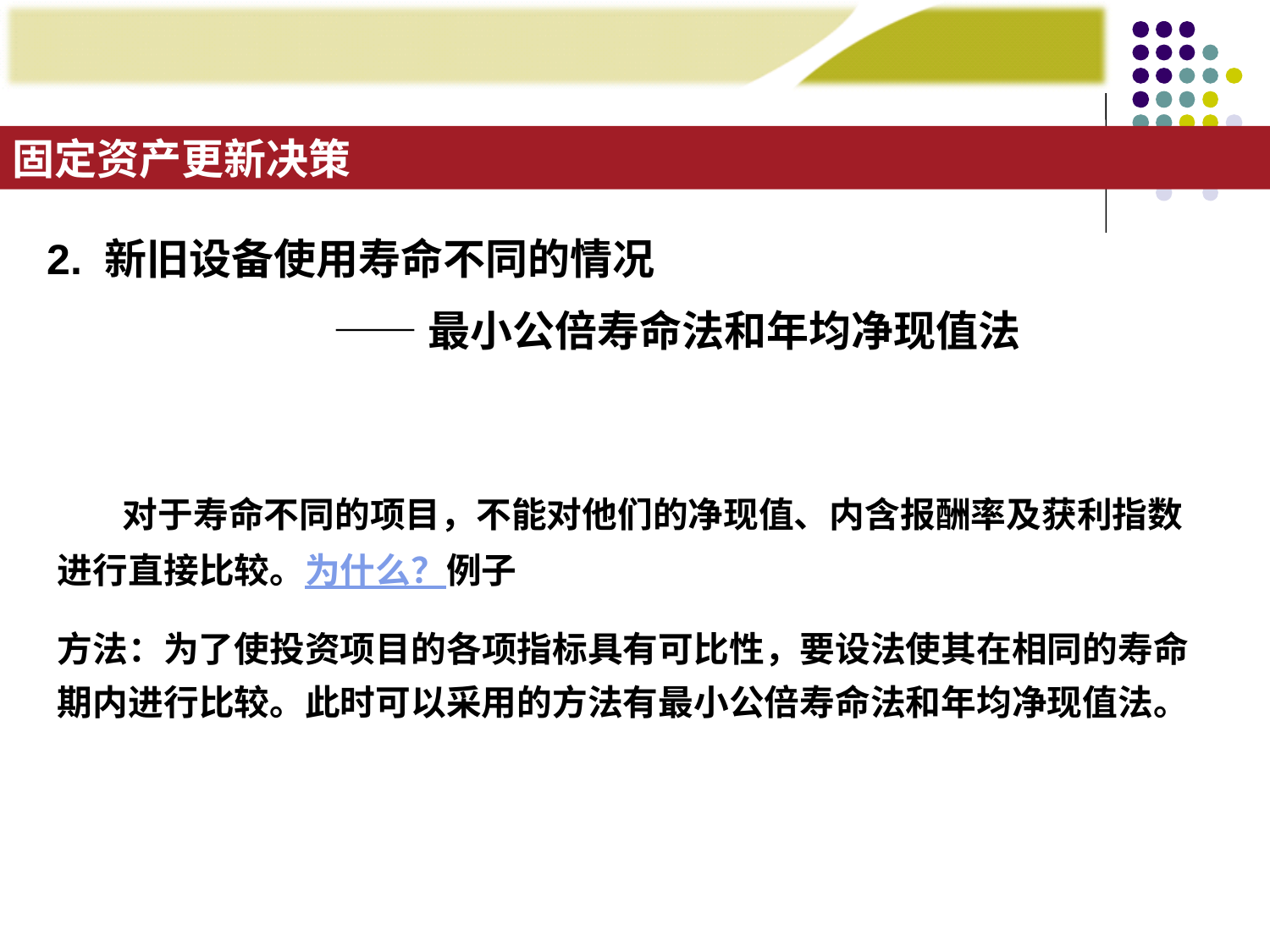

固定资产更新决策
2. 新旧设备使用寿命不同的情况
                              ——最小公倍寿命法和年均净现值法
        对于寿命不同的项目，不能对他们的净现值、内含报酬率及获利指数进行直接比较。为什么？例子
方法：为了使投资项目的各项指标具有可比性，要设法使其在相同的寿命期内进行比较。此时可以采用的方法有最小公倍寿命法和年均净现值法。